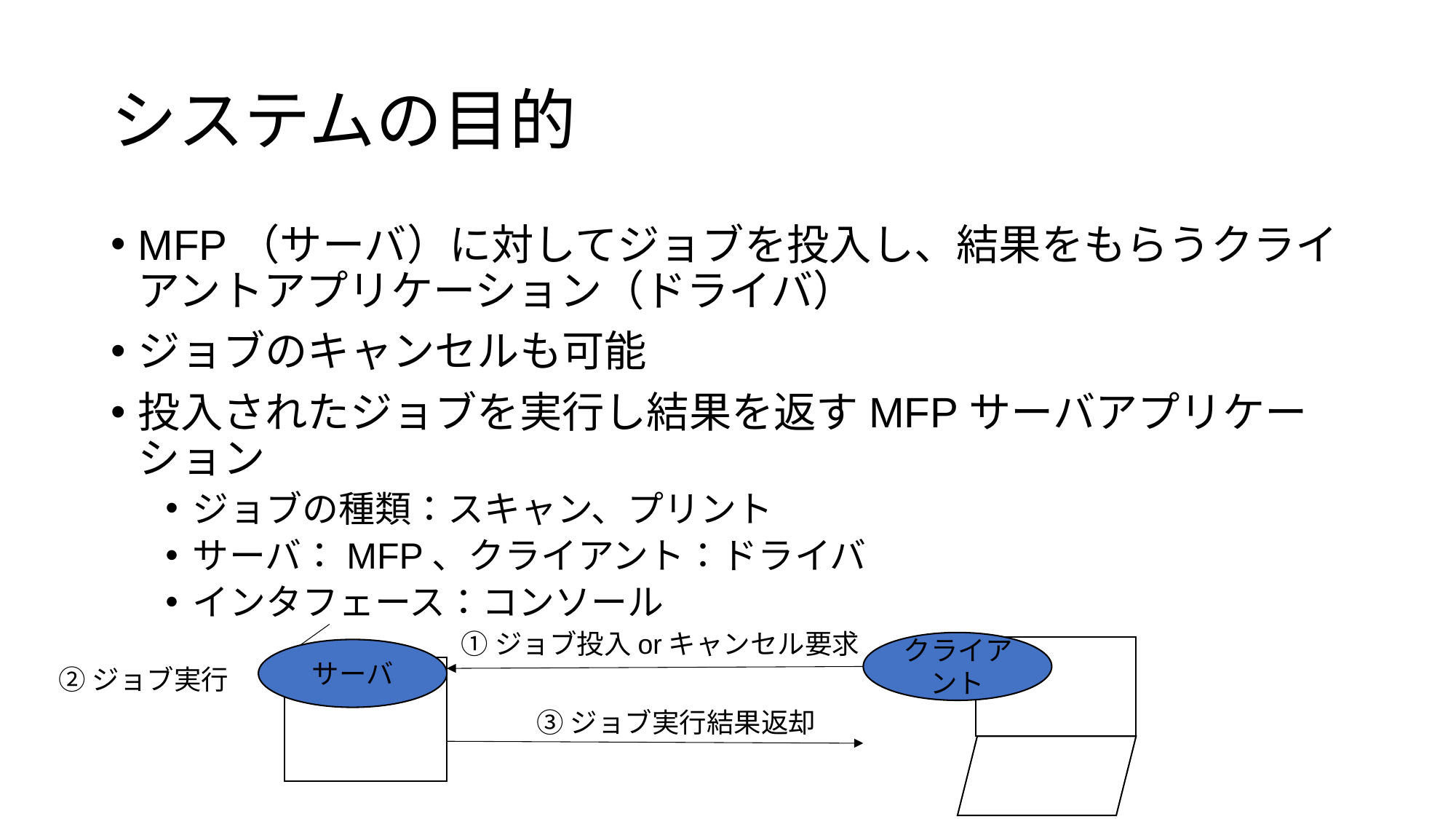

# システムの目的
MFP（サーバ）に対してジョブを投入し、結果をもらうクライアントアプリケーション（ドライバ）
ジョブのキャンセルも可能
投入されたジョブを実行し結果を返すMFPサーバアプリケーション
ジョブの種類：スキャン、プリント
サーバ：MFP、クライアント：ドライバ
インタフェース：コンソール
①ジョブ投入orキャンセル要求
クライアント

サーバ

②ジョブ実行
③ジョブ実行結果返却